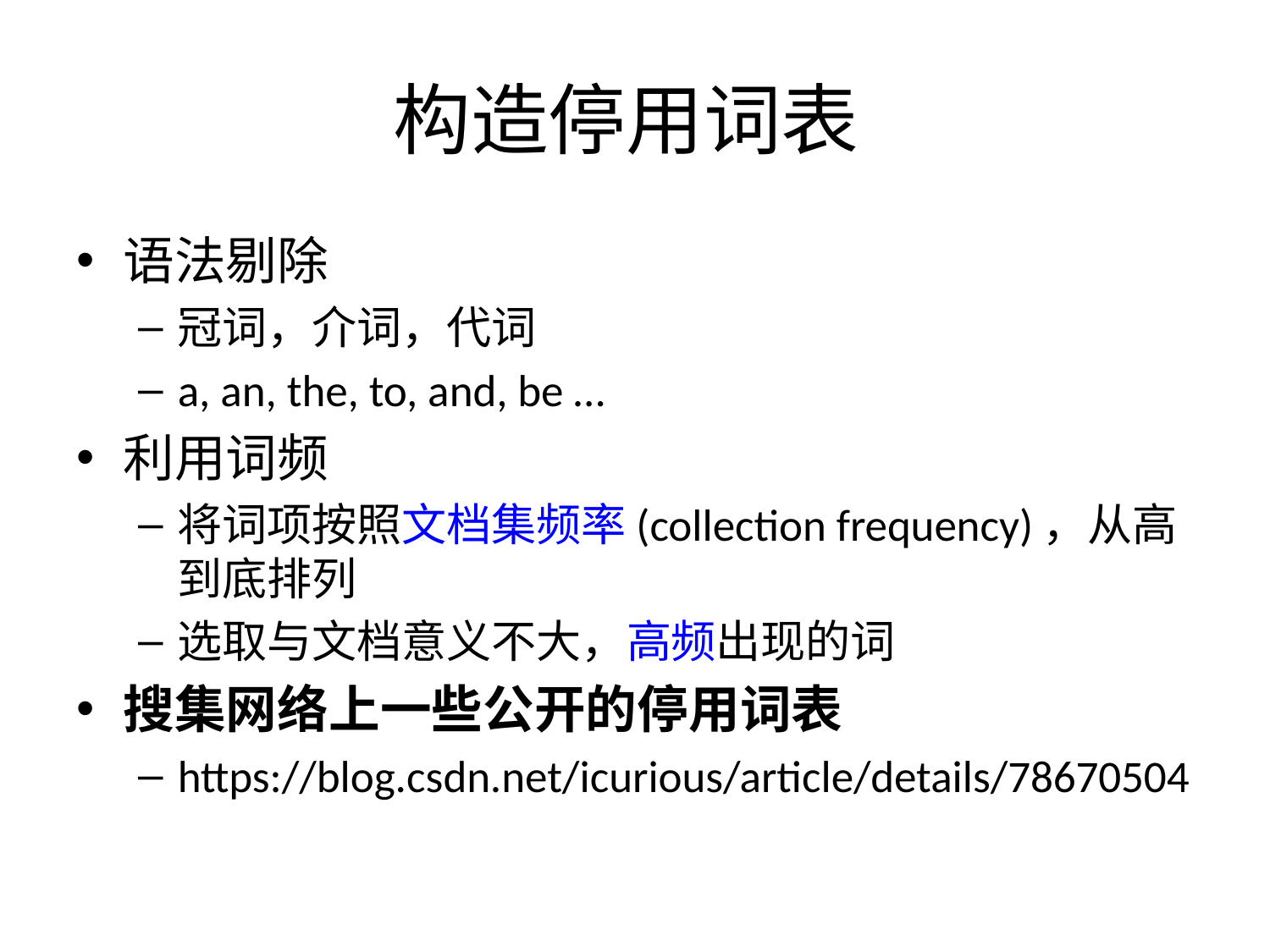

# 构造停用词表
语法剔除
冠词，介词，代词
a, an, the, to, and, be …
利用词频
将词项按照文档集频率(collection frequency)，从高到底排列
选取与文档意义不大，高频出现的词
搜集网络上一些公开的停用词表
https://blog.csdn.net/icurious/article/details/78670504